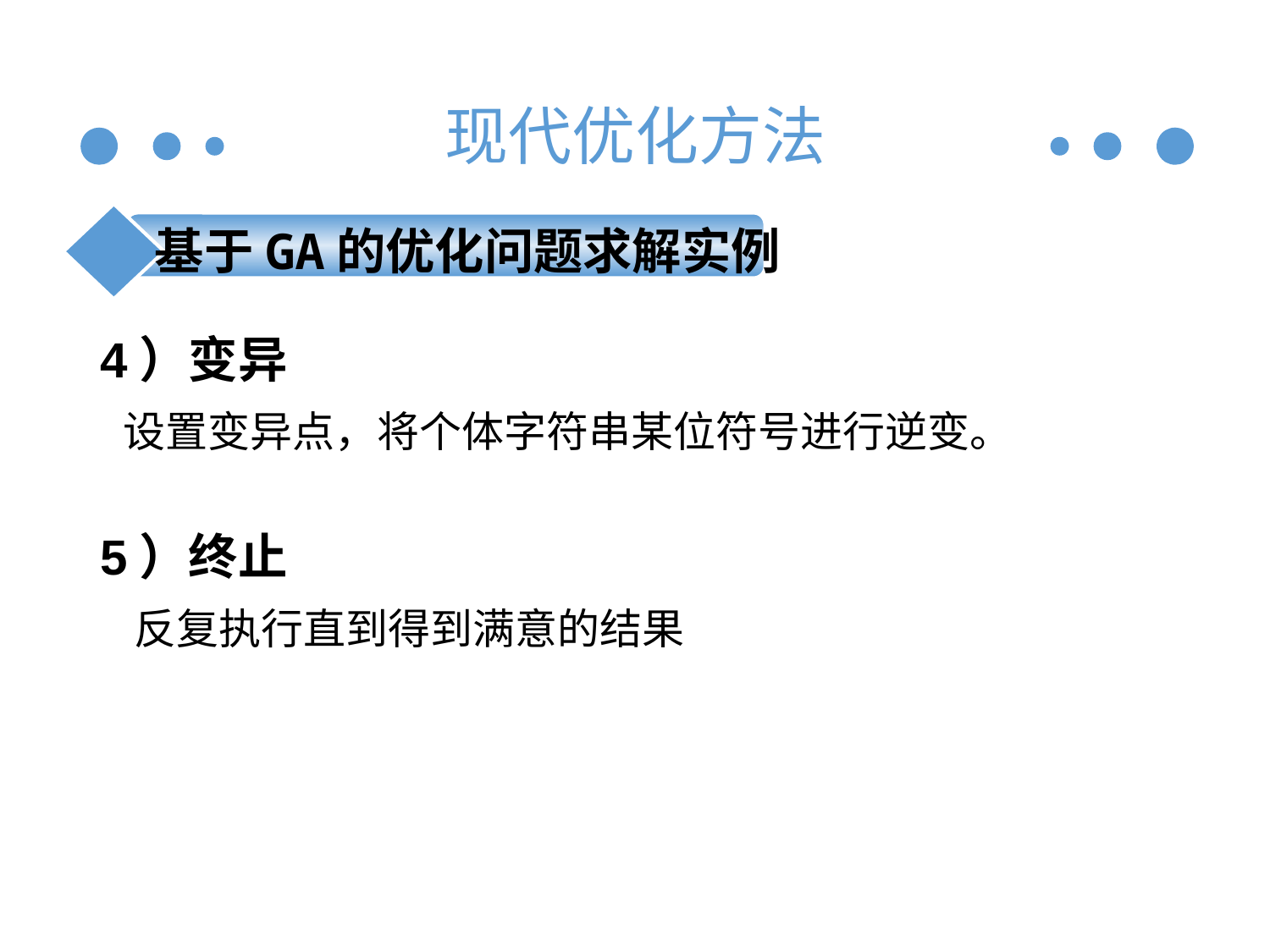

现代优化方法

基于GA的优化问题求解实例

4）变异
 设置变异点，将个体字符串某位符号进行逆变。

5）终止
  反复执行直到得到满意的结果